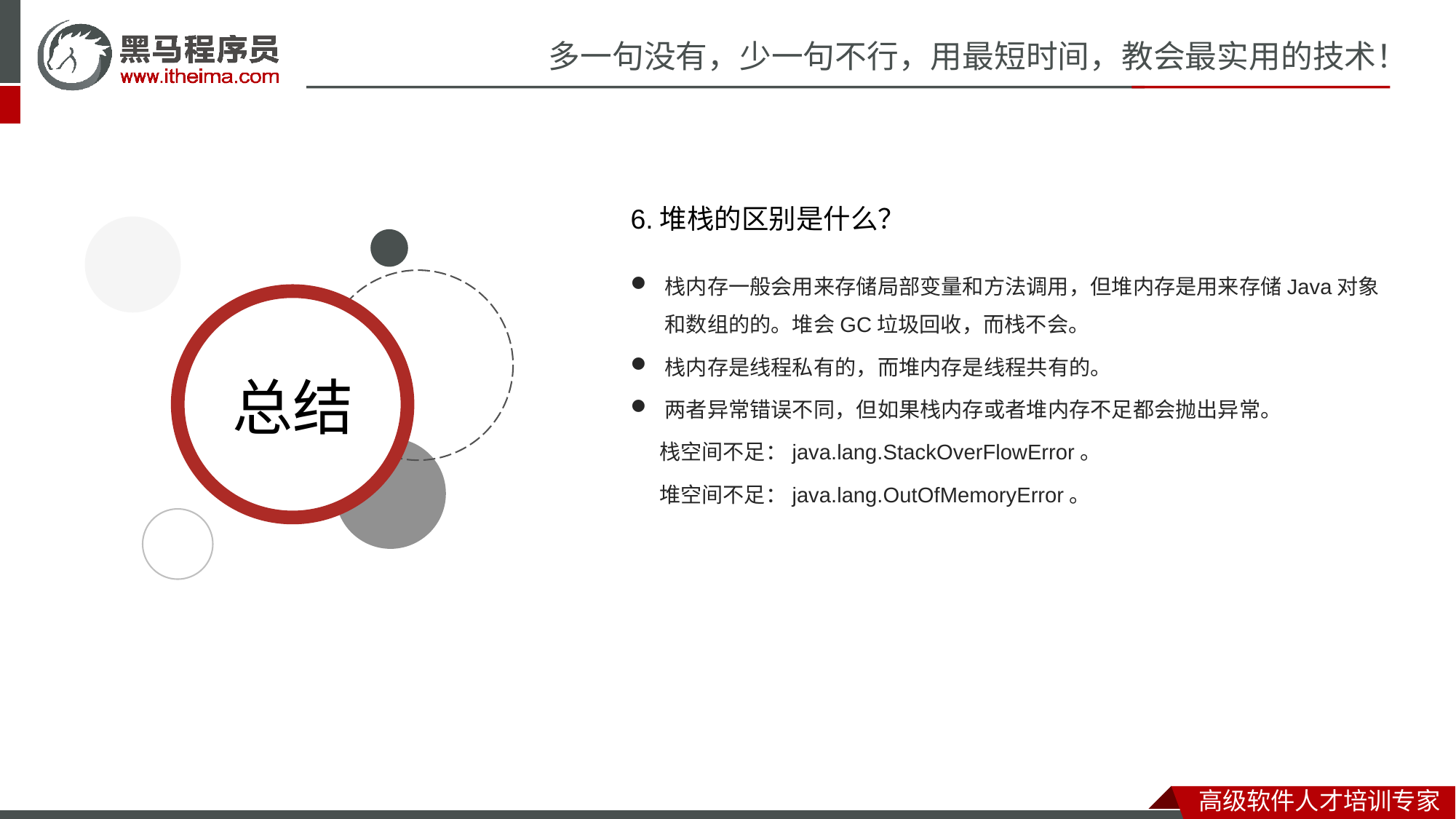

6.堆栈的区别是什么？
栈内存一般会用来存储局部变量和方法调用，但堆内存是用来存储Java对象和数组的的。堆会GC垃圾回收，而栈不会。
栈内存是线程私有的，而堆内存是线程共有的。
两者异常错误不同，但如果栈内存或者堆内存不足都会抛出异常。
     栈空间不足：java.lang.StackOverFlowError。
     堆空间不足：java.lang.OutOfMemoryError。